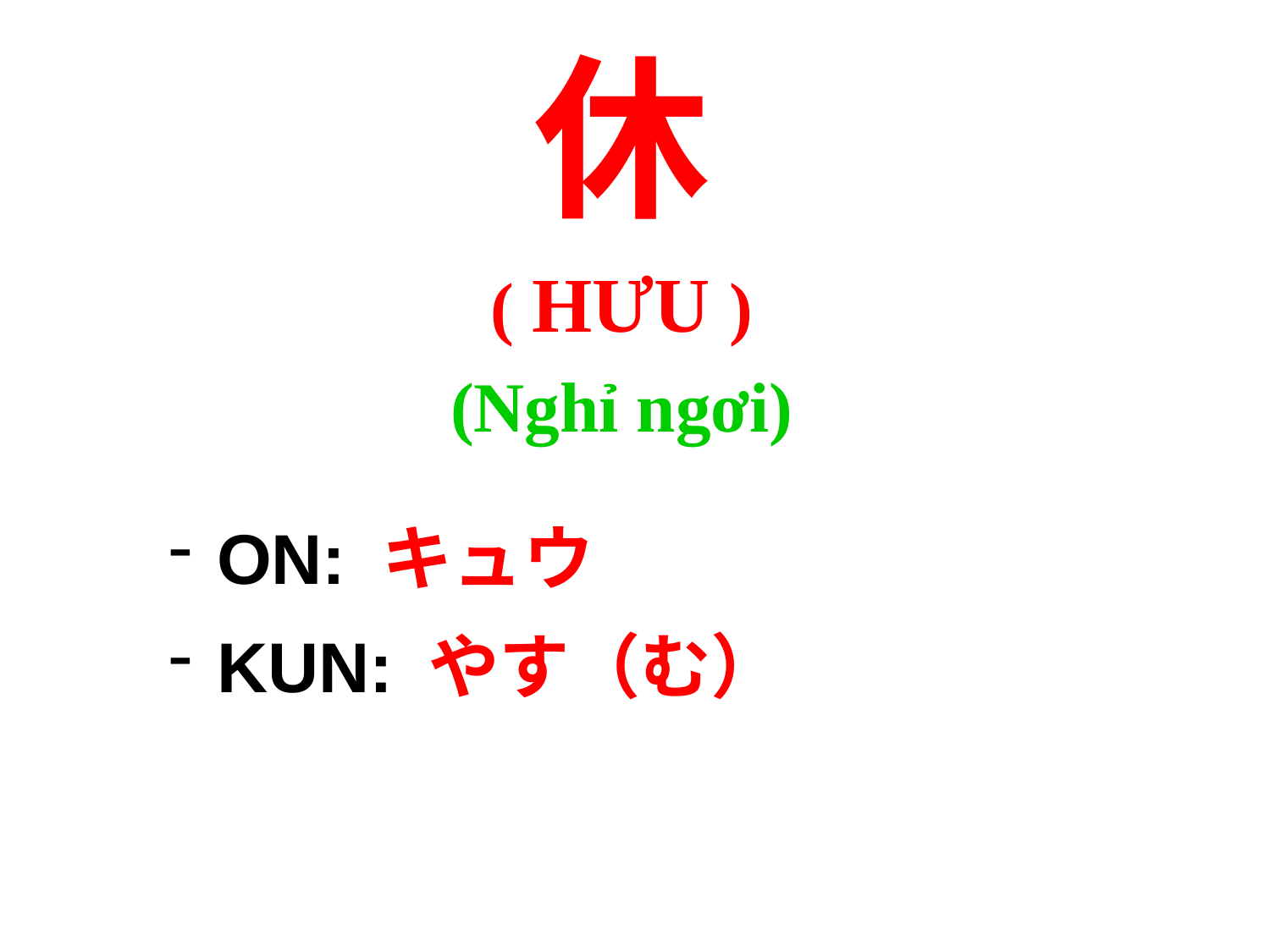

休
( HƯU )
(Nghỉ ngơi)
ON: キュウ
KUN: やす（む）